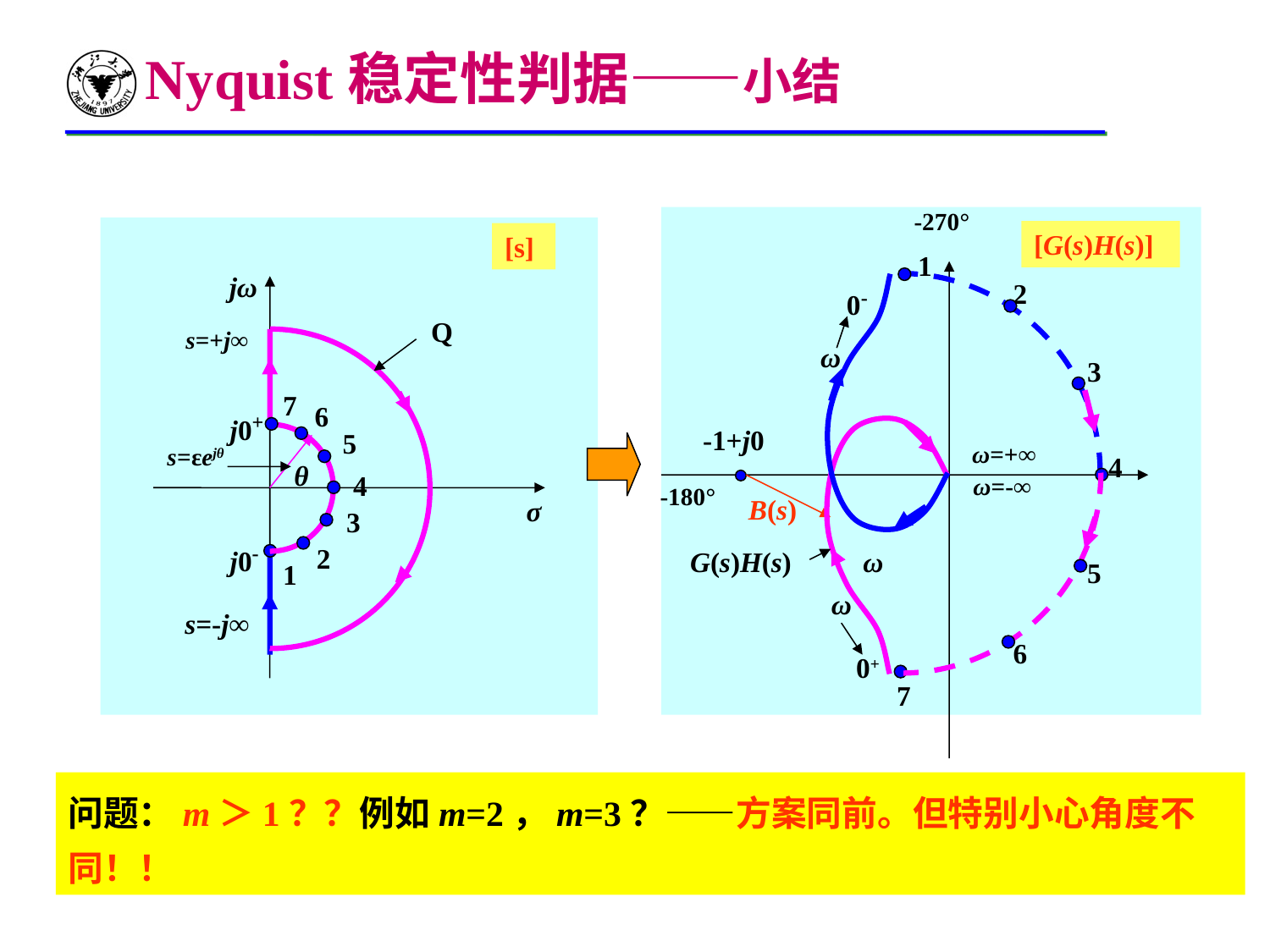

Nyquist稳定性判据——小结
-270°

[G(s)H(s)]
[s]
1

2

3

ω=+∞
4
ω=-∞

5

6

7

jω

0-

ω

Q
s=+j∞

7
6
j0+

5

s=εejθ

θ
4

3

2

1
-1+j0

B(s)

ω

0+
ω
G(s)H(s)

-180°

σ
j0-

s=-j∞
问题：m＞1？？例如m=2，m=3？——方案同前。但特别小心角度不同！！